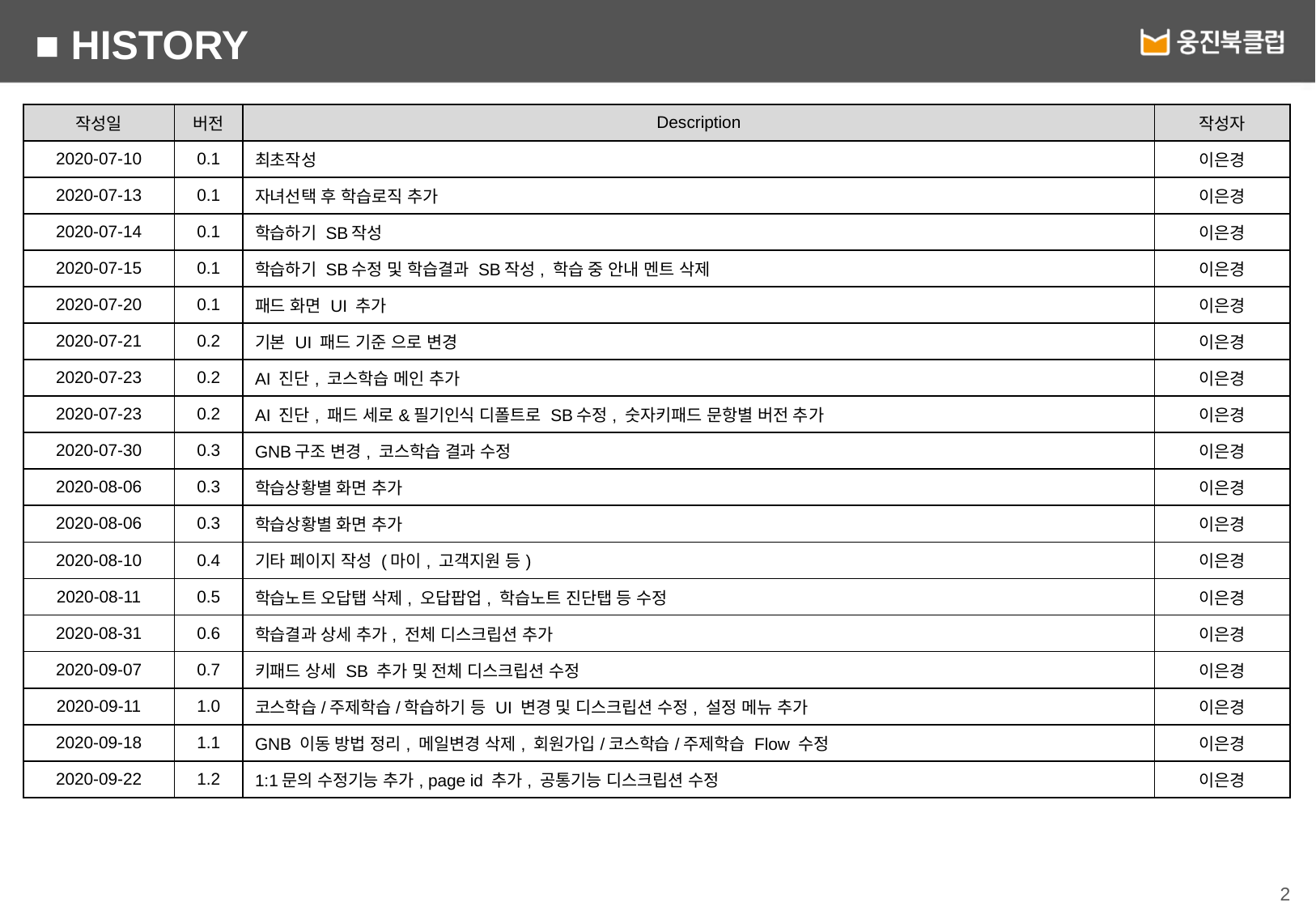

■ HISTORY
| 작성일 | 버전 | Description | 작성자 |
| --- | --- | --- | --- |
| 2020-07-10 | 0.1 | 최초작성 | 이은경 |
| 2020-07-13 | 0.1 | 자녀선택 후 학습로직 추가 | 이은경 |
| 2020-07-14 | 0.1 | 학습하기 SB작성 | 이은경 |
| 2020-07-15 | 0.1 | 학습하기 SB수정 및 학습결과 SB작성, 학습 중 안내 멘트 삭제 | 이은경 |
| 2020-07-20 | 0.1 | 패드 화면 UI 추가 | 이은경 |
| 2020-07-21 | 0.2 | 기본 UI 패드 기준 으로 변경 | 이은경 |
| 2020-07-23 | 0.2 | AI 진단, 코스학습 메인 추가 | 이은경 |
| 2020-07-23 | 0.2 | AI 진단, 패드 세로&필기인식 디폴트로 SB수정, 숫자키패드 문항별 버전 추가 | 이은경 |
| 2020-07-30 | 0.3 | GNB구조 변경, 코스학습 결과 수정 | 이은경 |
| 2020-08-06 | 0.3 | 학습상황별 화면 추가 | 이은경 |
| 2020-08-06 | 0.3 | 학습상황별 화면 추가 | 이은경 |
| 2020-08-10 | 0.4 | 기타 페이지 작성 (마이, 고객지원 등) | 이은경 |
| 2020-08-11 | 0.5 | 학습노트 오답탭 삭제, 오답팝업, 학습노트 진단탭 등 수정 | 이은경 |
| 2020-08-31 | 0.6 | 학습결과 상세 추가, 전체 디스크립션 추가 | 이은경 |
| 2020-09-07 | 0.7 | 키패드 상세 SB 추가 및 전체 디스크립션 수정 | 이은경 |
| 2020-09-11 | 1.0 | 코스학습/주제학습/학습하기 등 UI 변경 및 디스크립션 수정, 설정 메뉴 추가 | 이은경 |
| 2020-09-18 | 1.1 | GNB 이동 방법 정리, 메일변경 삭제, 회원가입/코스학습/주제학습 Flow 수정 | 이은경 |
| 2020-09-22 | 1.2 | 1:1문의 수정기능 추가, page id 추가, 공통기능 디스크립션 수정 | 이은경 |
2